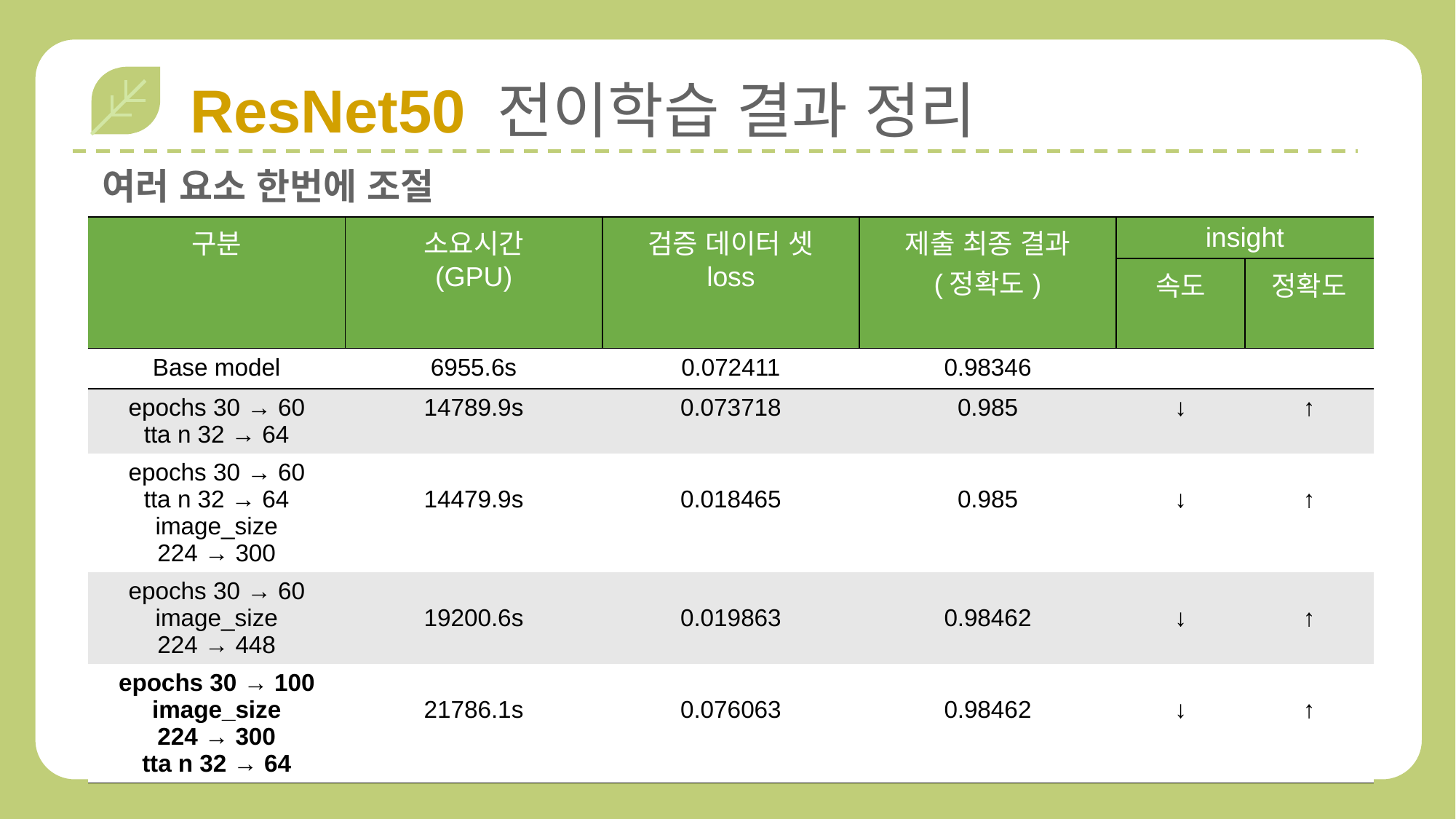

ResNet50 전이학습 결과 정리
여러 요소 한번에 조절
| 구분 | 소요시간 (GPU) | 검증 데이터 셋 loss | 제출 최종 결과 (정확도) | insight |  |
| --- | --- | --- | --- | --- | --- |
|  |  |  |  | 속도 | 정확도 |
| Base model | 6955.6s | 0.072411 | 0.98346 |  |  |
| epochs 30 → 60 tta n 32 → 64 | 14789.9s | 0.073718 | 0.985 | ↓ | ↑ |
| epochs 30 → 60 tta n 32 → 64 image\_size 224 → 300 | 14479.9s | 0.018465 | 0.985 | ↓ | ↑ |
| epochs 30 → 60 image\_size 224 → 448 | 19200.6s | 0.019863 | 0.98462 | ↓ | ↑ |
| epochs 30 → 100 image\_size 224 → 300 tta n 32 → 64 | 21786.1s | 0.076063 | 0.98462 | ↓ | ↑ |